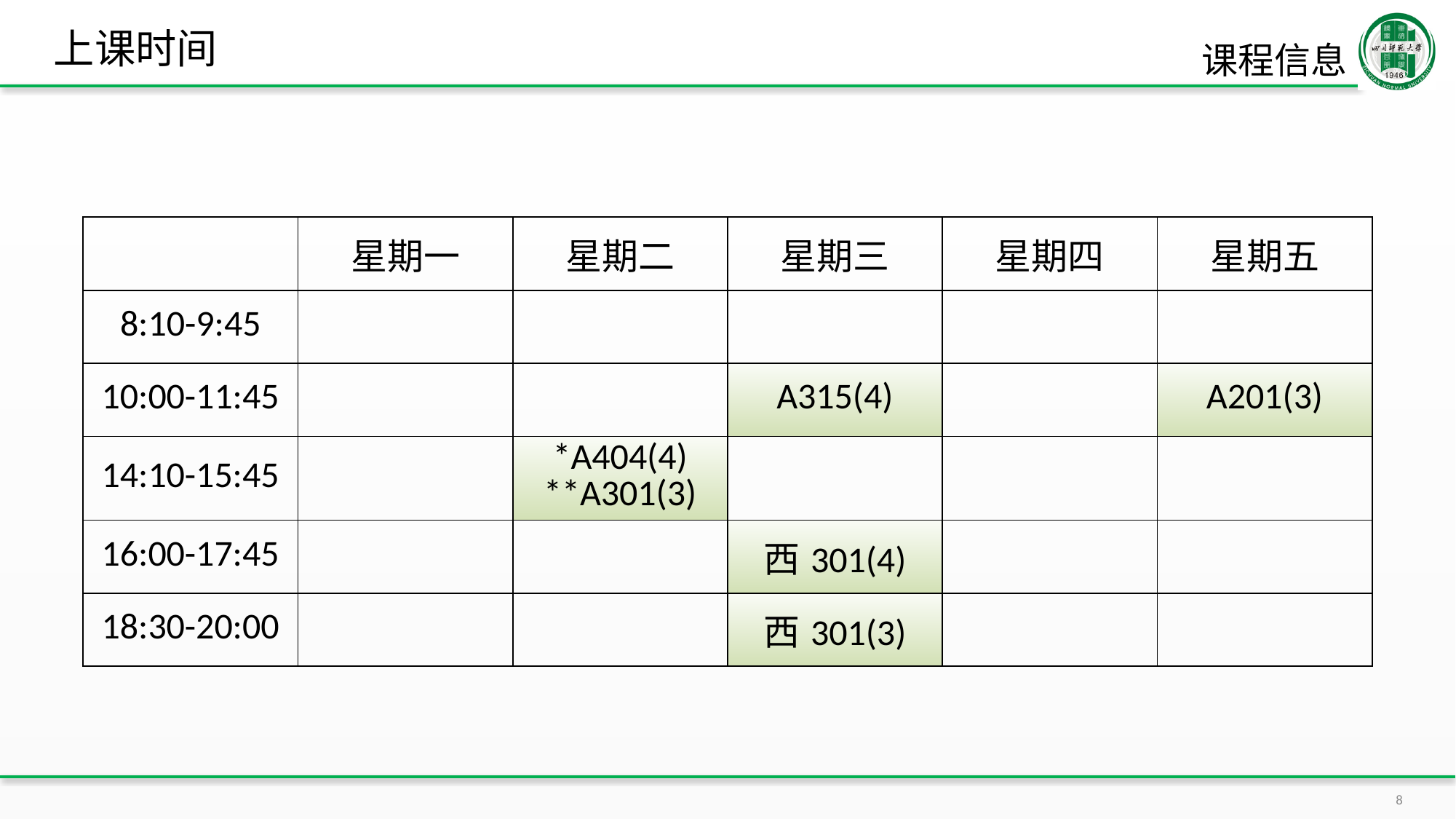

# 上课时间
课程信息
|  | 星期一 | 星期二 | 星期三 | 星期四 | 星期五 |
| --- | --- | --- | --- | --- | --- |
| 8:10-9:45 |  |  |  |  |  |
| 10:00-11:45 |  |  | A315(4) |  | A201(3) |
| 14:10-15:45 |  | \*A404(4) \*\*A301(3) |  |  |  |
| 16:00-17:45 |  |  | 西301(4) |  |  |
| 18:30-20:00 |  |  | 西301(3) |  |  |
8